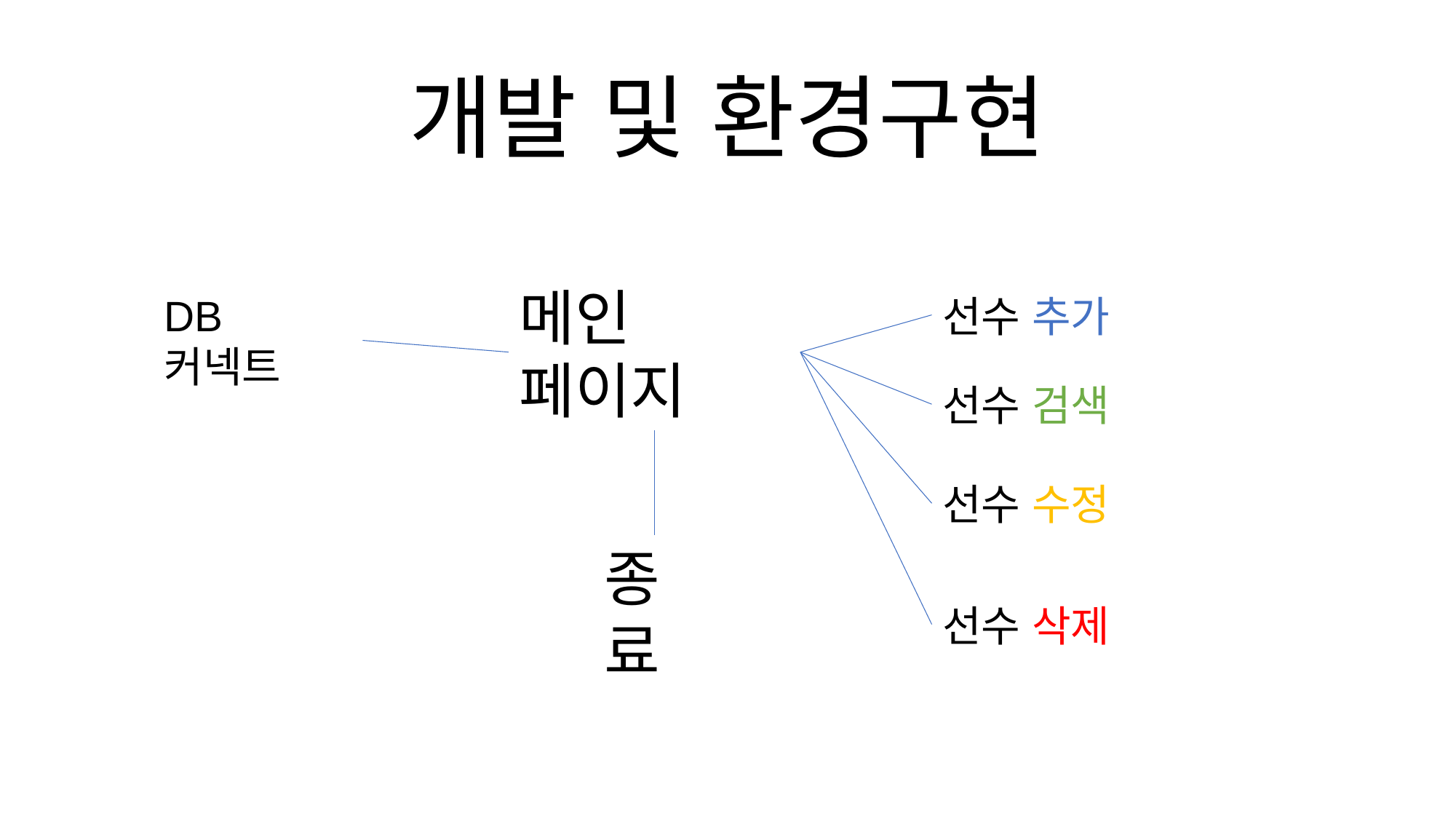

# 개발 및 환경구현
메인 페이지
DB 커넥트
선수 추가
선수 검색
선수 수정
종료
선수 삭제